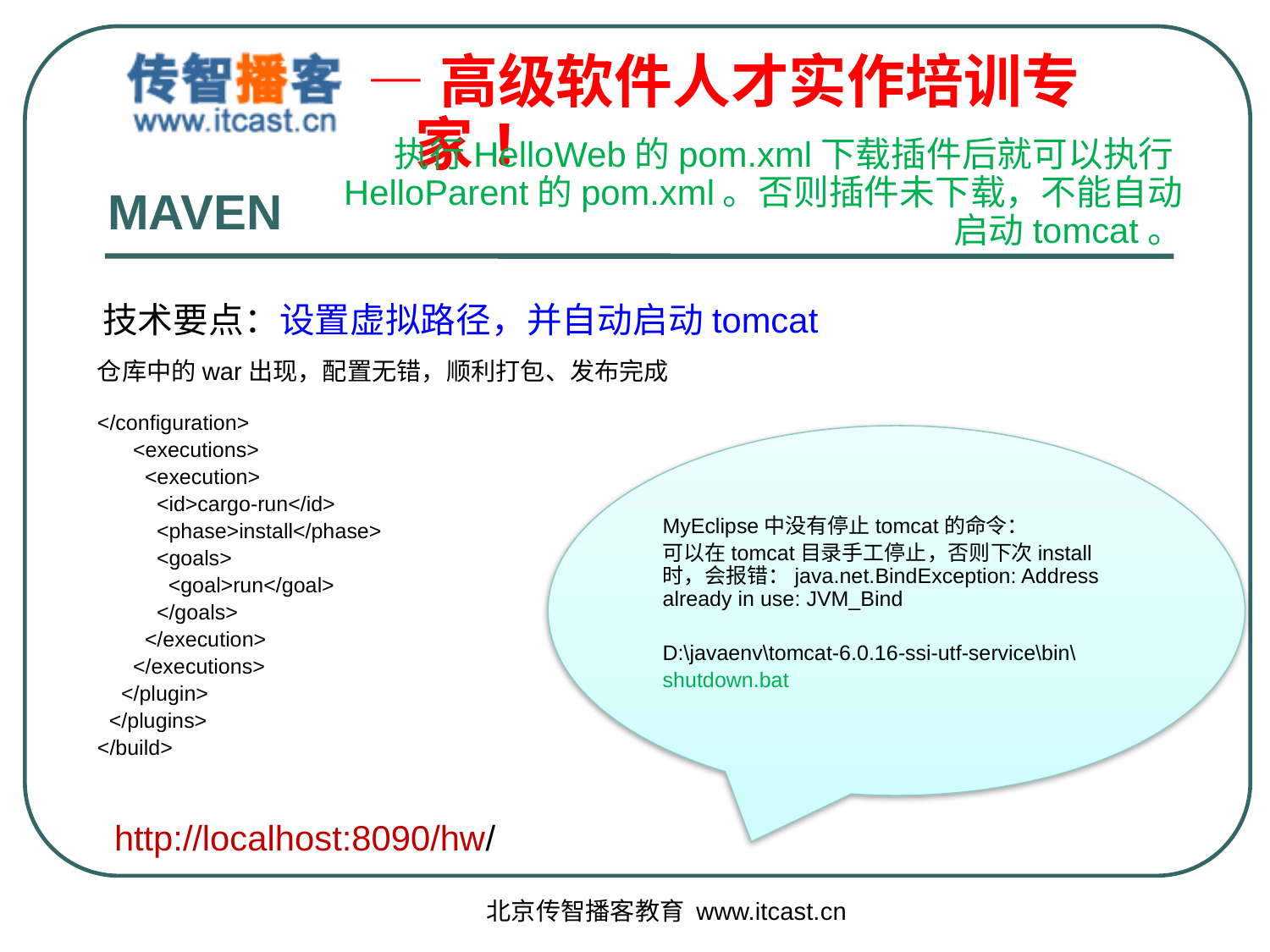

# MAVEN
执行HelloWeb的pom.xml下载插件后就可以执行HelloParent的pom.xml。否则插件未下载，不能自动启动tomcat。
技术要点：设置虚拟路径，并自动启动tomcat
仓库中的war出现，配置无错，顺利打包、发布完成

</configuration>
      <executions>
        <execution>
          <id>cargo-run</id>
          <phase>install</phase>
          <goals>
            <goal>run</goal>
          </goals>
        </execution>
      </executions>
    </plugin>
  </plugins>
</build>

MyEclipse中没有停止tomcat的命令：
可以在tomcat目录手工停止，否则下次install时，会报错：java.net.BindException: Address already in use: JVM_Bind

D:\javaenv\tomcat-6.0.16-ssi-utf-service\bin\
shutdown.bat
http://localhost:8090/hw/
北京传智播客教育 www.itcast.cn